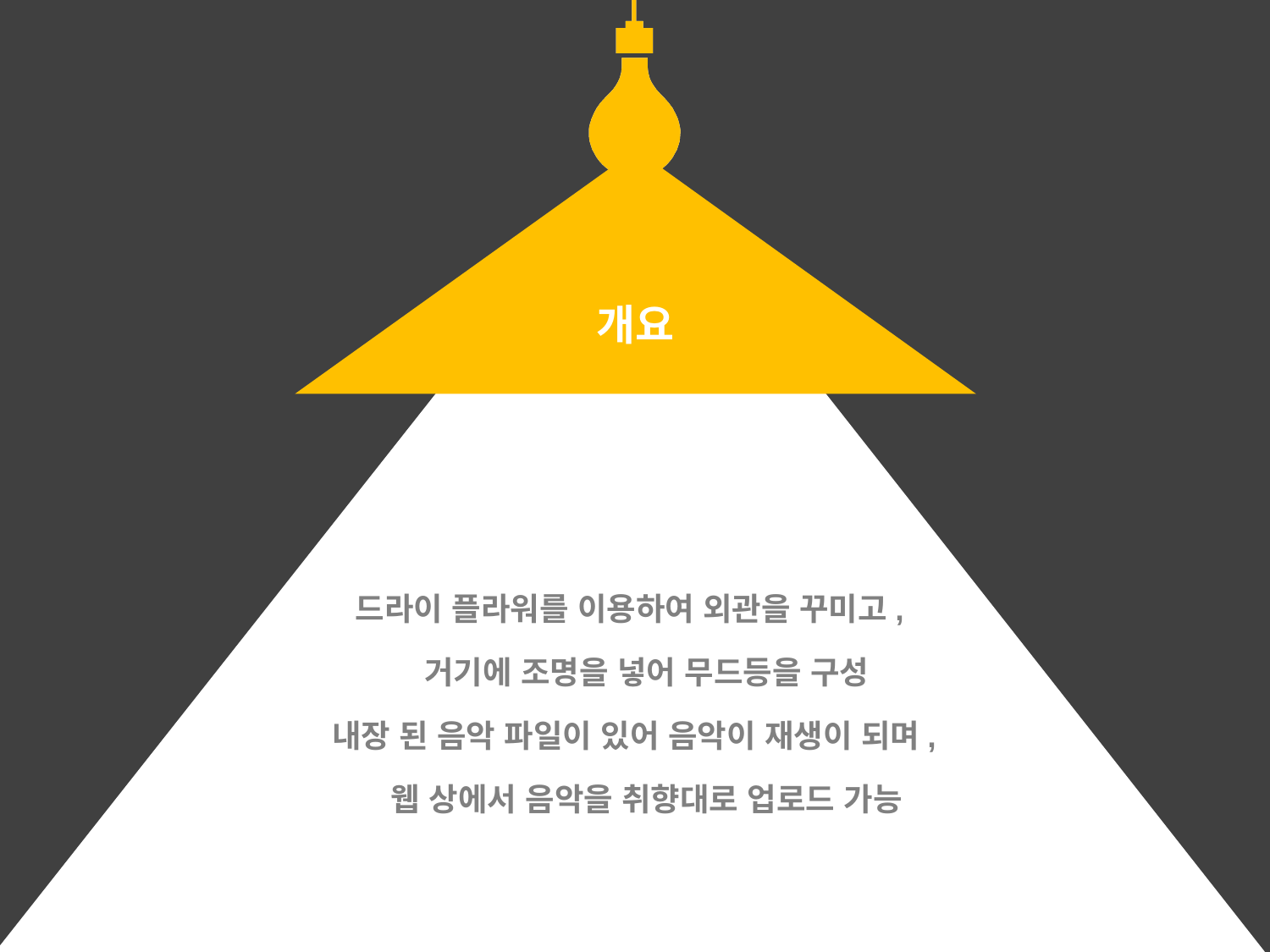

개요
드라이 플라워를 이용하여 외관을 꾸미고,
  거기에 조명을 넣어 무드등을 구성
내장 된 음악 파일이 있어 음악이 재생이 되며,
  웹 상에서 음악을 취향대로 업로드 가능